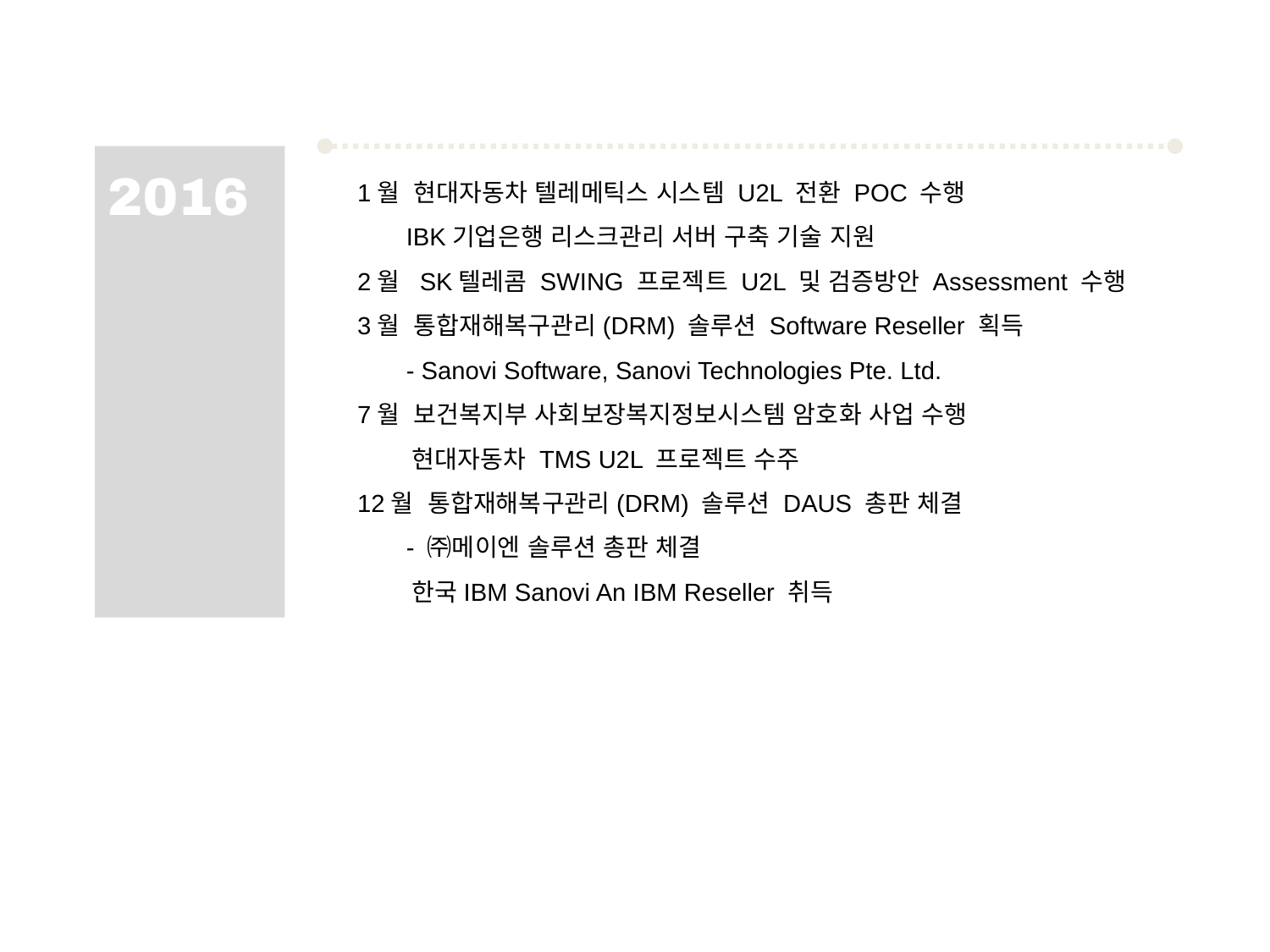

2016
1월  현대자동차 텔레메틱스 시스템 U2L 전환 POC 수행
       IBK기업은행 리스크관리 서버 구축 기술 지원
2월  SK텔레콤 SWING 프로젝트 U2L 및 검증방안 Assessment 수행
3월  통합재해복구관리(DRM) 솔루션 Software Reseller 획득
       - Sanovi Software, Sanovi Technologies Pte. Ltd.
7월  보건복지부 사회보장복지정보시스템 암호화 사업 수행
       현대자동차 TMS U2L 프로젝트 수주
12월  통합재해복구관리(DRM) 솔루션 DAUS 총판 체결
       - ㈜메이엔 솔루션 총판 체결
       한국IBM Sanovi An IBM Reseller 취득
2010